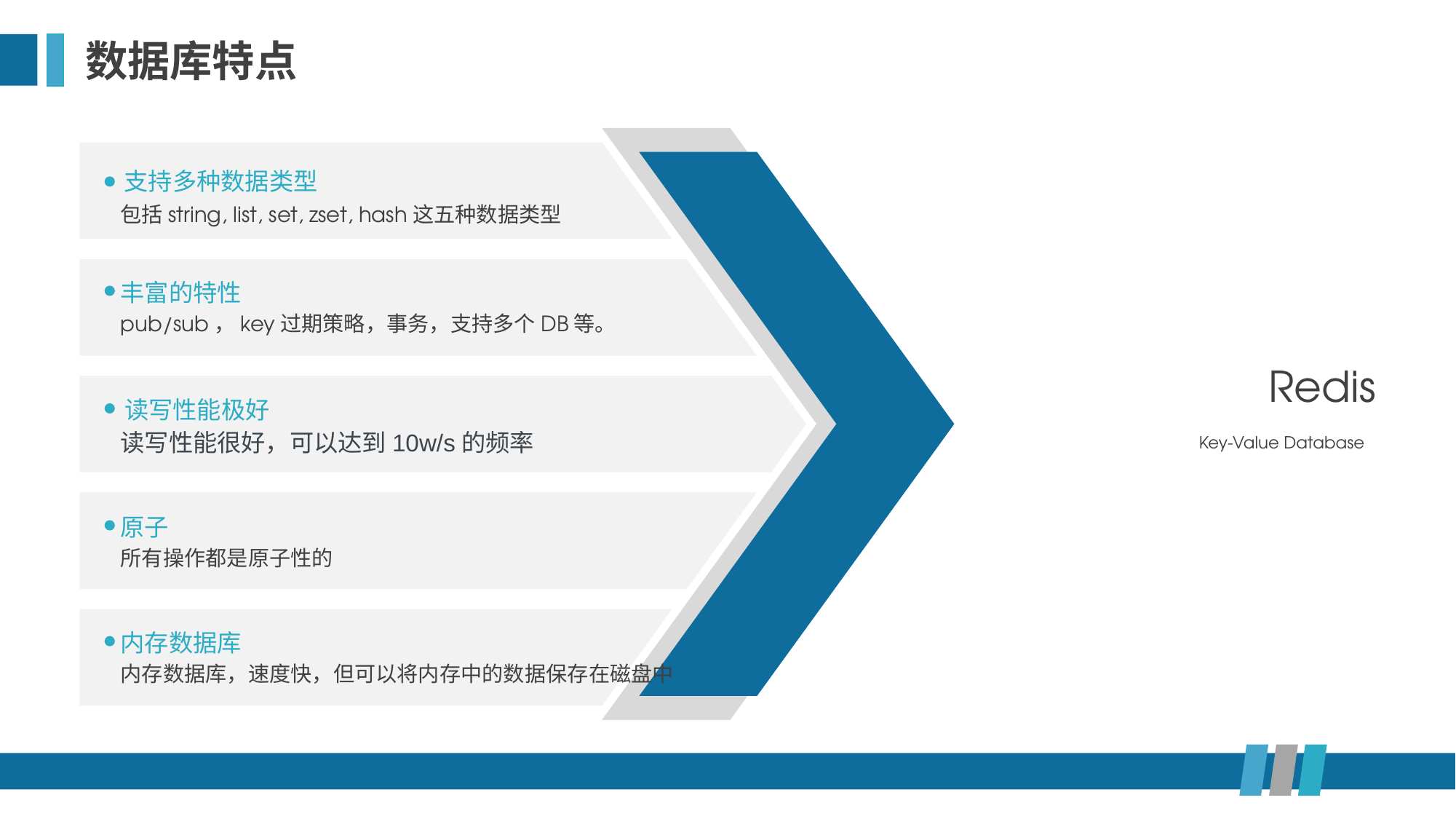

数据库特点

支持多种数据类型

包括string, list, set, zset, hash这五种数据类型

丰富的特性

pub/sub，key过期策略，事务，支持多个DB等。
Redis
Key-Value Database

读写性能极好

读写性能很好，可以达到10w/s的频率

原子

所有操作都是原子性的

内存数据库

内存数据库，速度快，但可以将内存中的数据保存在磁盘中